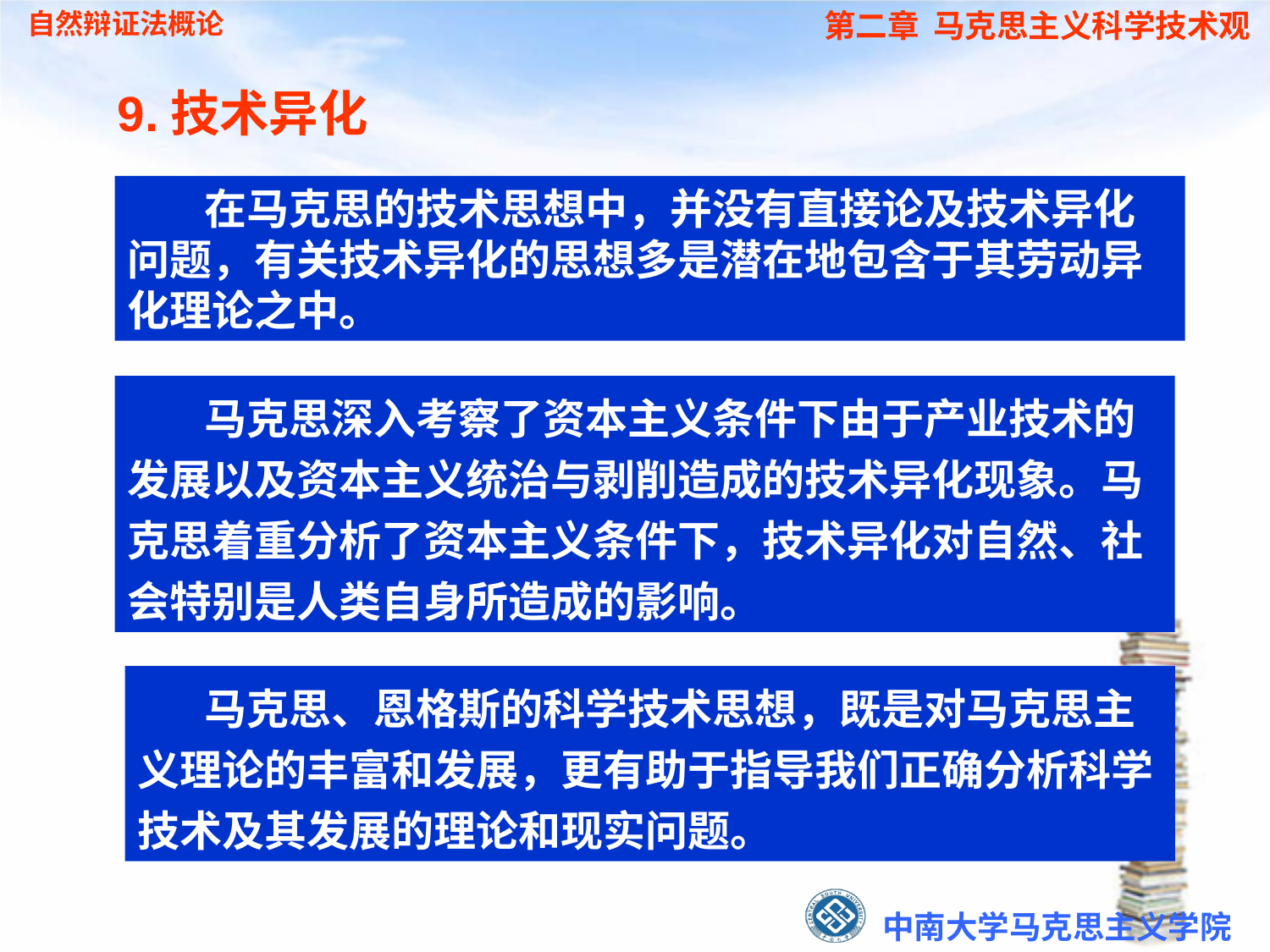

9.技术异化
       在马克思的技术思想中，并没有直接论及技术异化问题，有关技术异化的思想多是潜在地包含于其劳动异化理论之中。
       马克思深入考察了资本主义条件下由于产业技术的发展以及资本主义统治与剥削造成的技术异化现象。马克思着重分析了资本主义条件下，技术异化对自然、社会特别是人类自身所造成的影响。
      马克思、恩格斯的科学技术思想，既是对马克思主义理论的丰富和发展，更有助于指导我们正确分析科学技术及其发展的理论和现实问题。